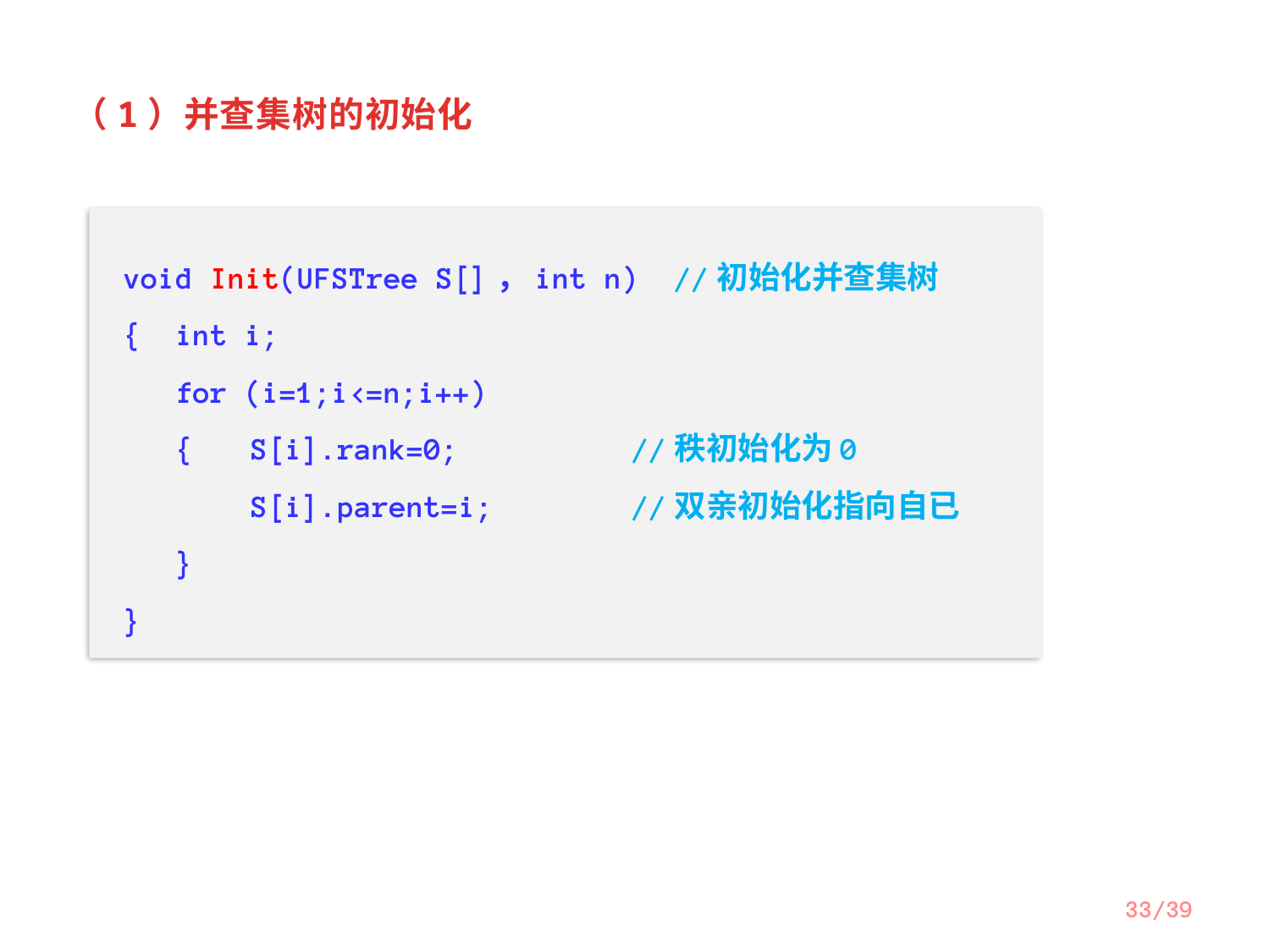

（1）并查集树的初始化
void Init(UFSTree S[]，int n)  //初始化并查集树
{  int i;
   for (i=1;i<=n;i++)
   {	S[i].rank=0;		//秩初始化为0
	S[i].parent=i;		//双亲初始化指向自已
   }
}
33/39